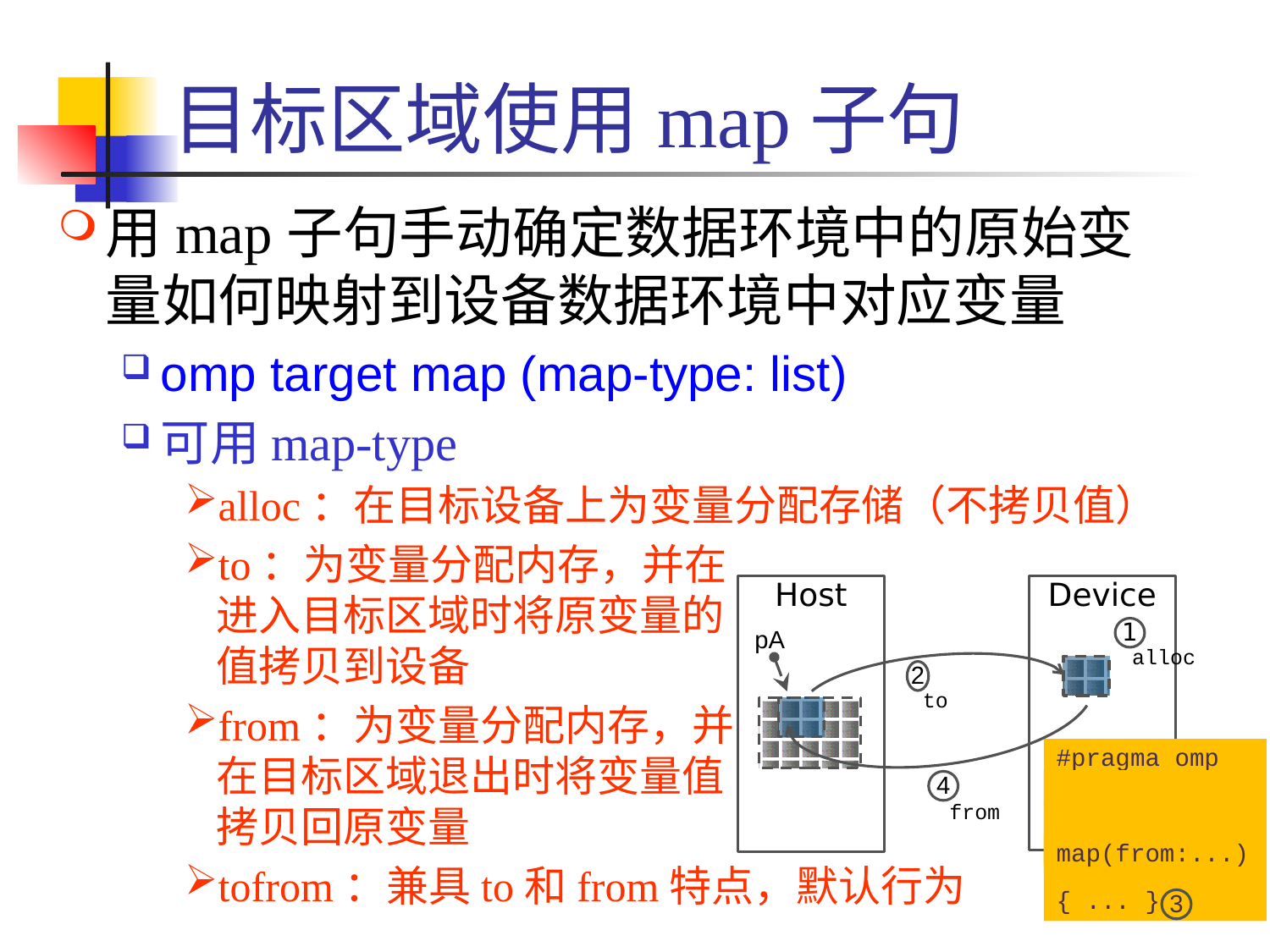

# 目标区域使用map子句
用map子句手动确定数据环境中的原始变量如何映射到设备数据环境中对应变量
omp target map (map-type: list)
可用map-type
alloc：在目标设备上为变量分配存储（不拷贝值）
to：为变量分配内存，并在
进入目标区域时将原变量的
值拷贝到设备
from：为变量分配内存，并
在目标区域退出时将变量值
拷贝回原变量
tofrom：兼具to和from特点，默认行为

Host
Device
1
alloc
pA

4
from

2
to

#pragma omp target \
    map(alloc:...) \
    map(to:...) \
map(from:...)
{ ... }
3